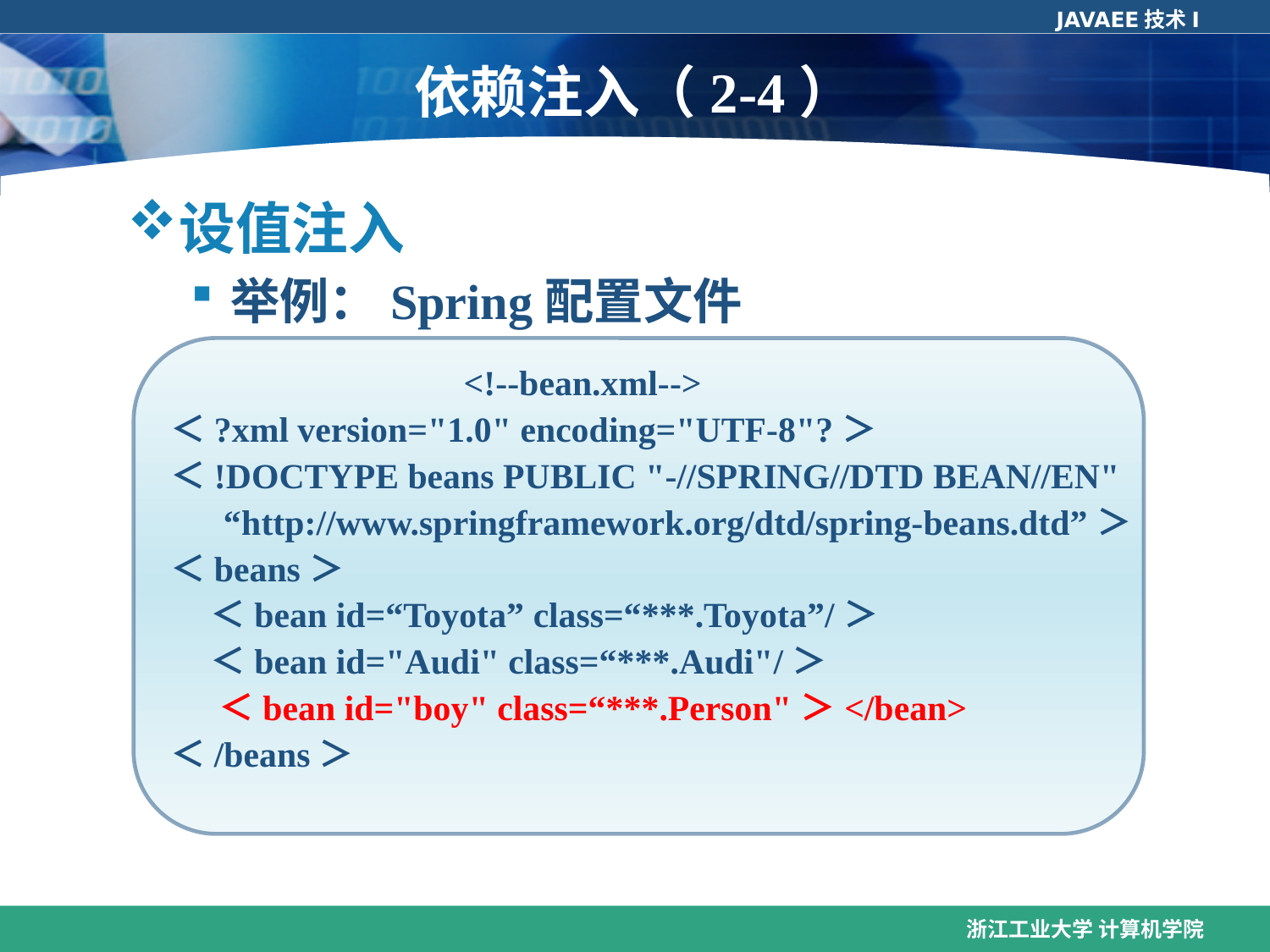

# 依赖注入（2-4）
设值注入
举例：Spring配置文件
                                 <!--bean.xml-->
＜?xml version="1.0" encoding="UTF-8"?＞
＜!DOCTYPE beans PUBLIC "-//SPRING//DTD BEAN//EN"
      “http://www.springframework.org/dtd/spring-beans.dtd”＞
＜beans＞
     ＜bean id=“Toyota” class=“***.Toyota”/＞
     ＜bean id="Audi" class=“***.Audi"/＞
     ＜bean id="boy" class=“***.Person"＞</bean>
＜/beans＞